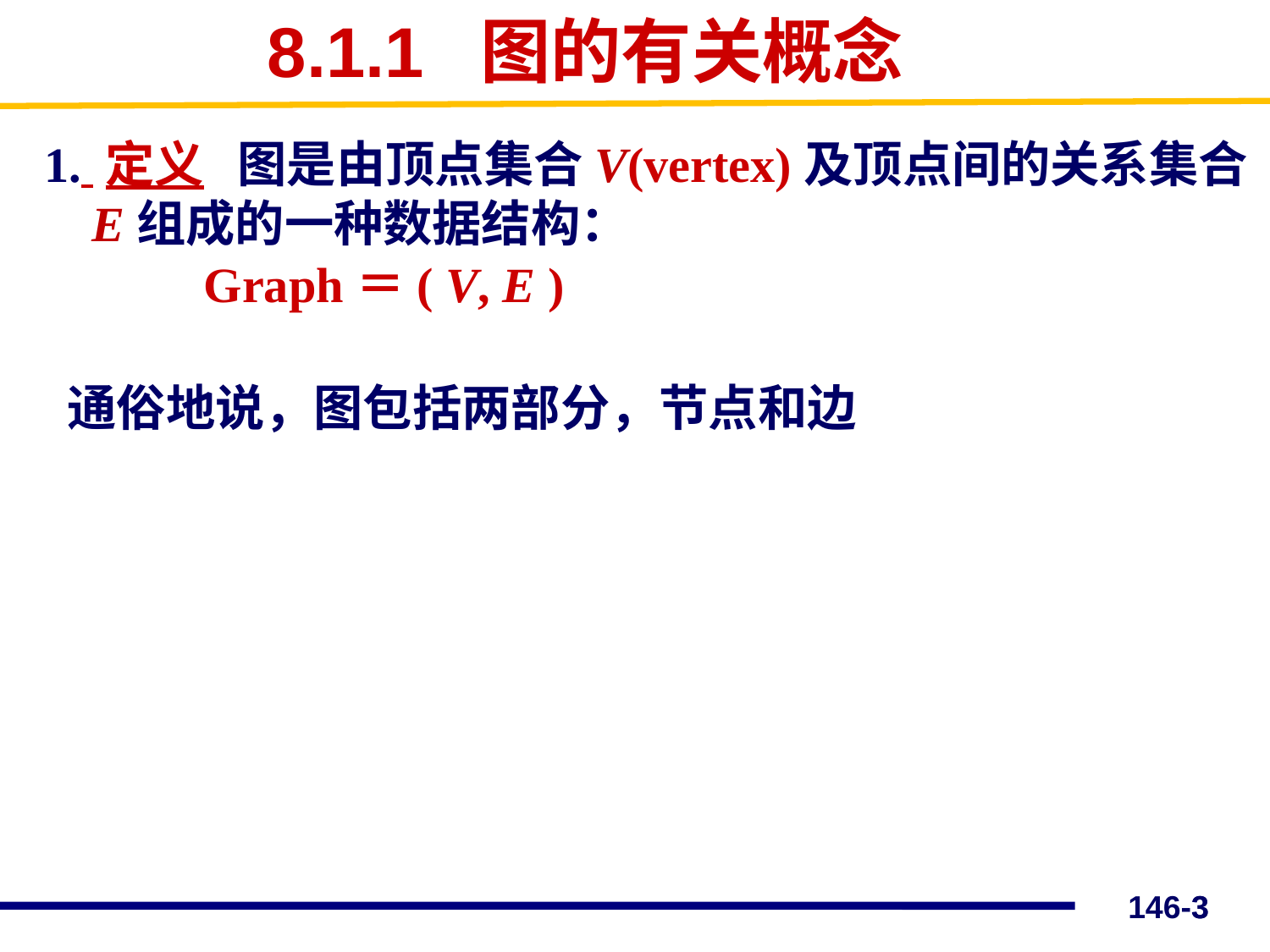

8.1.1  图的有关概念
1. 定义   图是由顶点集合V(vertex)及顶点间的关系集合E组成的一种数据结构：
             Graph＝( V, E )

 通俗地说，图包括两部分，节点和边
3
146-3